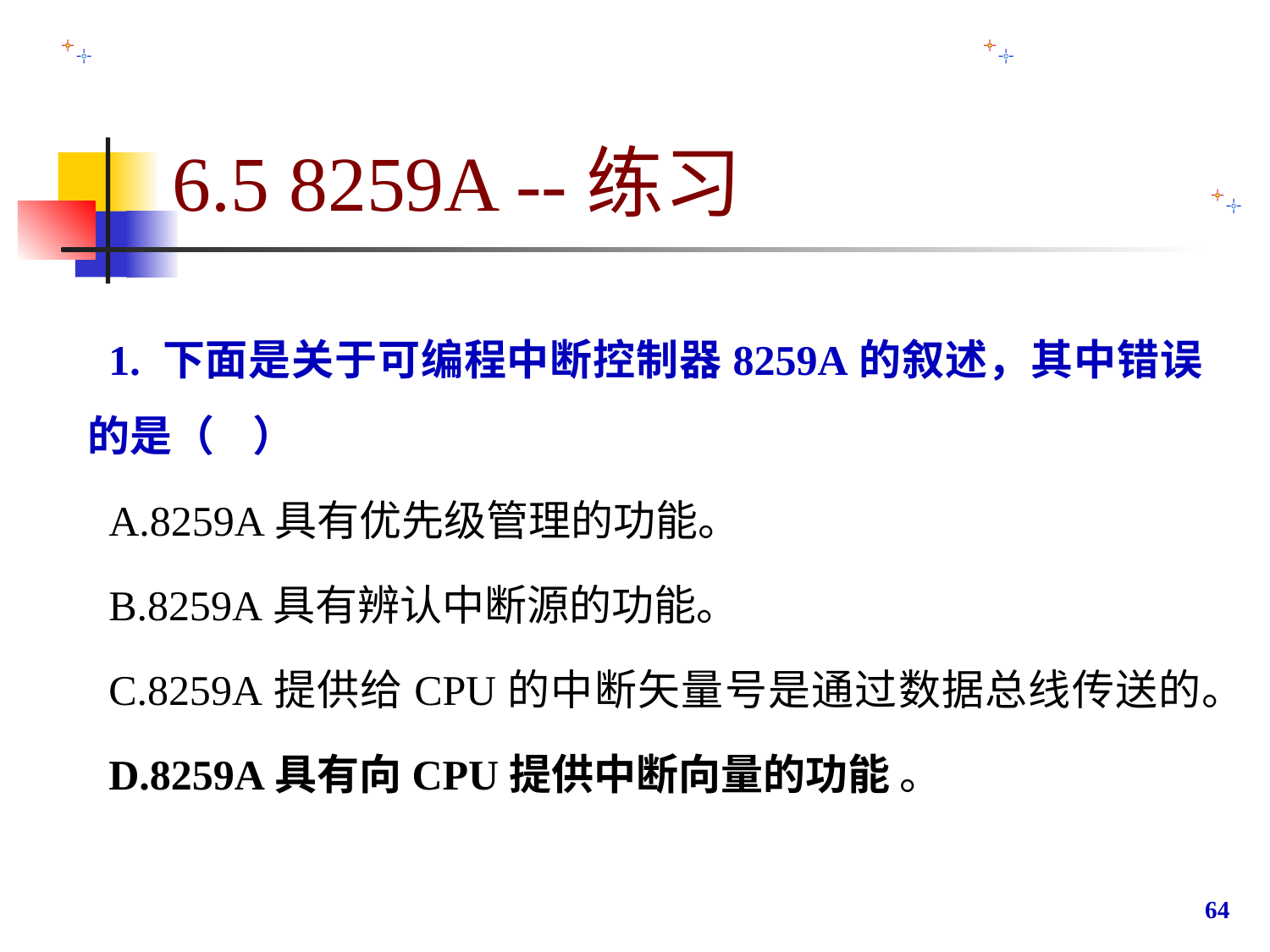

# 6.5 8259A --练习
1. 下面是关于可编程中断控制器8259A的叙述，其中错误的是（    ）
A.8259A具有优先级管理的功能。
B.8259A具有辨认中断源的功能。
C.8259A提供给CPU的中断矢量号是通过数据总线传送的。
D.8259A具有向CPU提供中断向量的功能 。
64